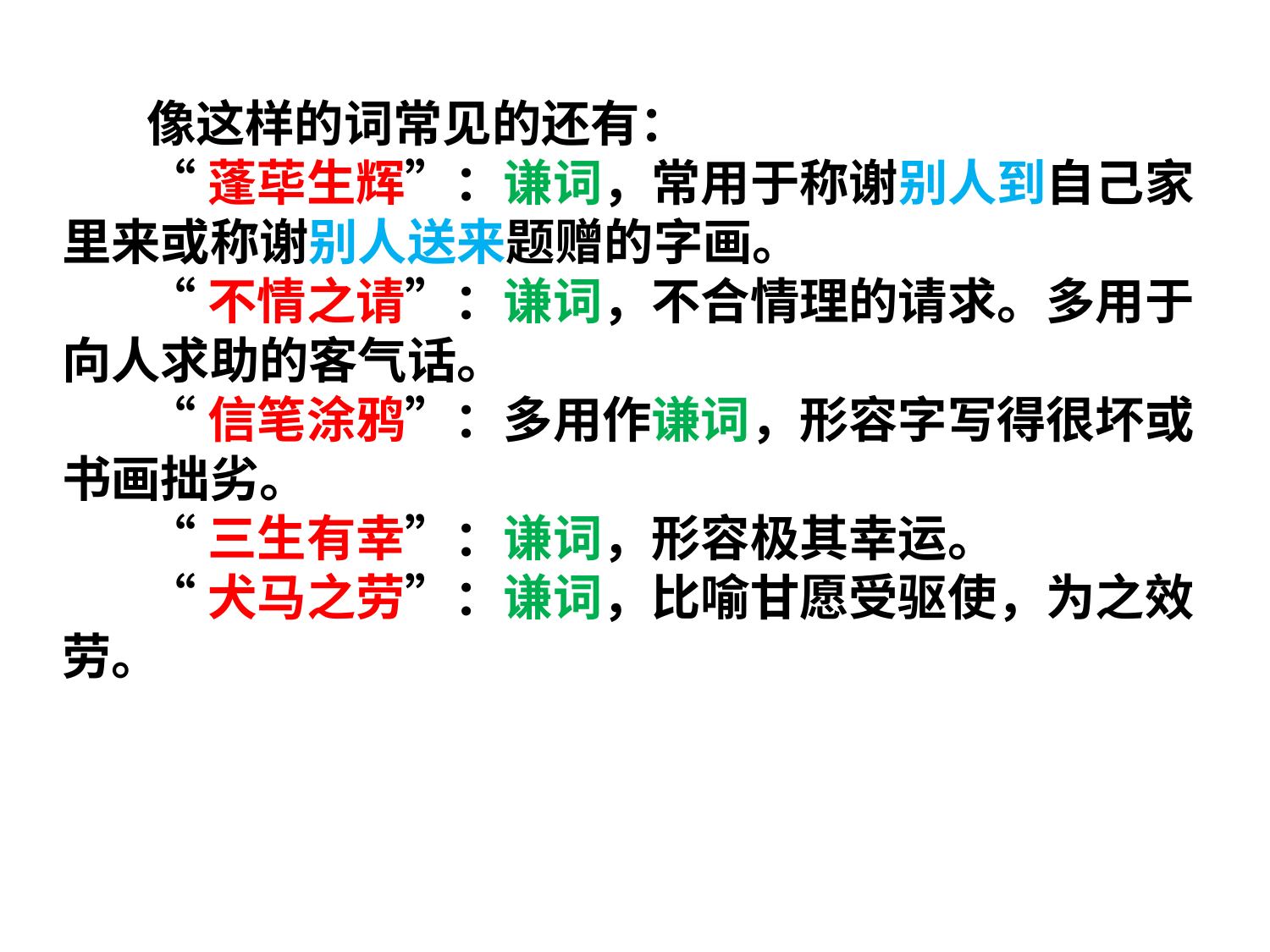

像这样的词常见的还有：
“蓬荜生辉”：谦词，常用于称谢别人到自己家里来或称谢别人送来题赠的字画。
“不情之请”：谦词，不合情理的请求。多用于向人求助的客气话。
“信笔涂鸦”：多用作谦词，形容字写得很坏或书画拙劣。
“三生有幸”：谦词，形容极其幸运。
“犬马之劳”：谦词，比喻甘愿受驱使，为之效劳。